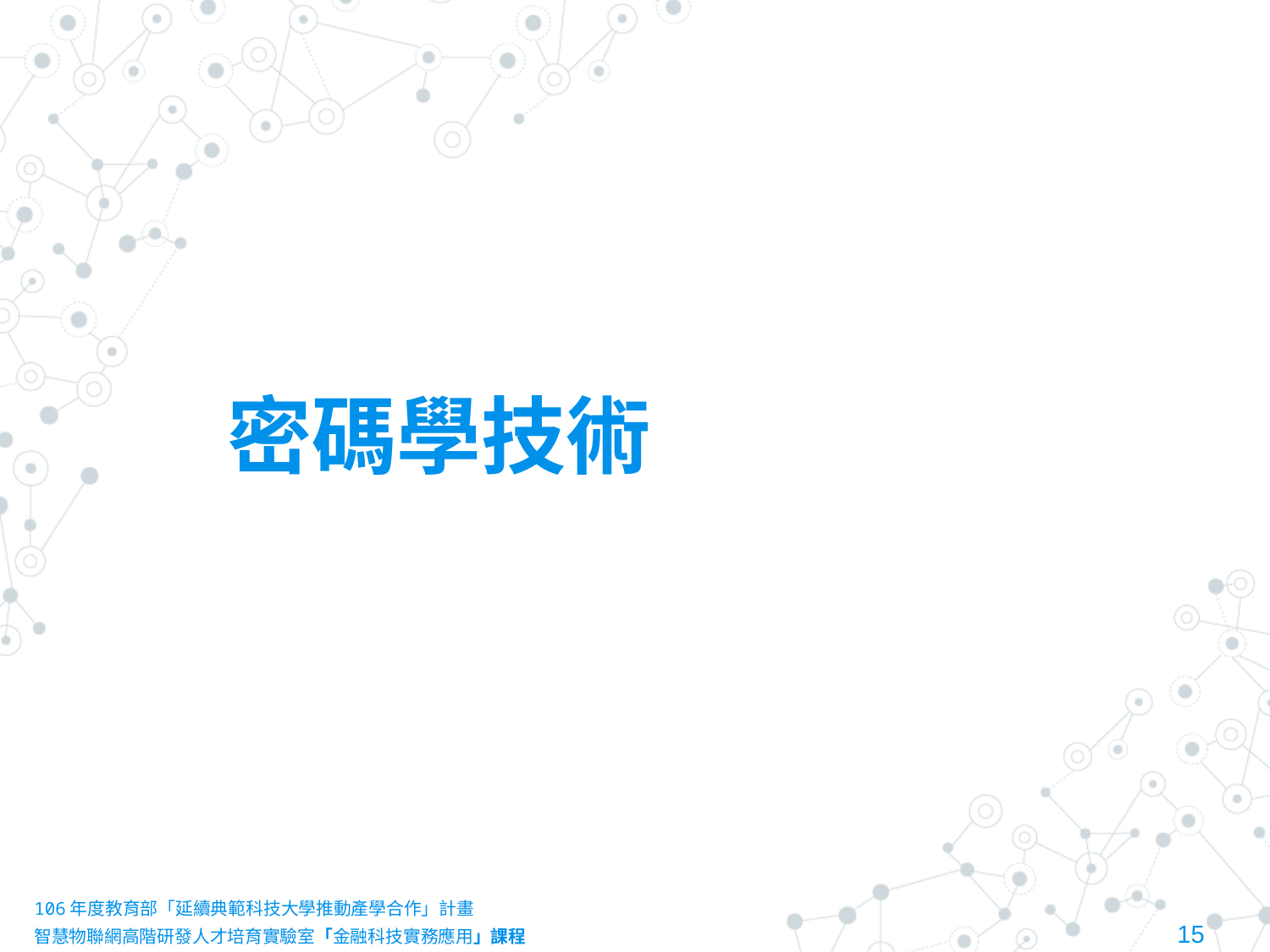

# 密碼學技術

106年度教育部「延續典範科技大學推動產學合作」計畫
智慧物聯網高階研發人才培育實驗室「金融科技實務應用」課程						15